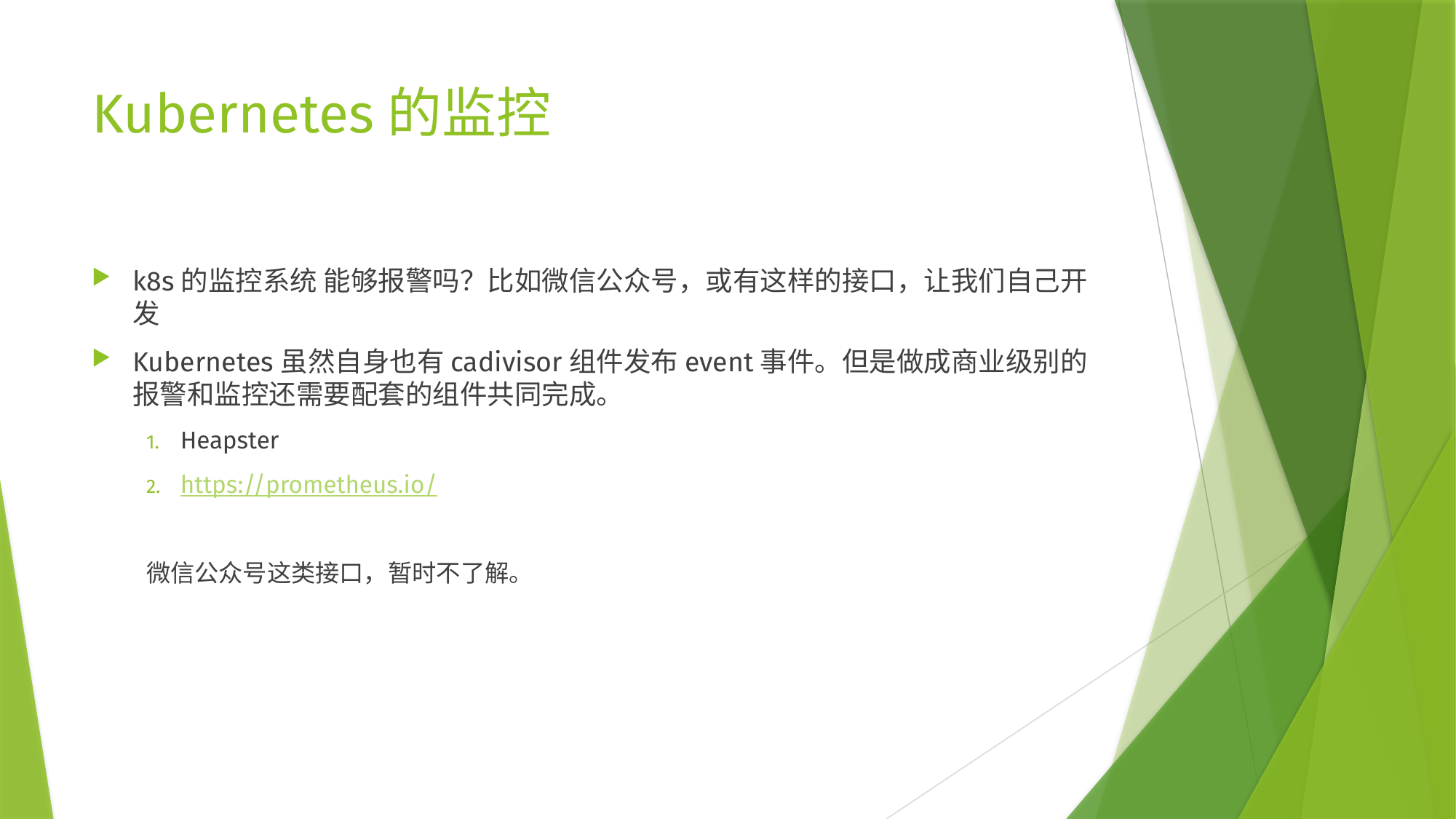

# Kubernetes的监控
k8s的监控系统 能够报警吗？比如微信公众号，或有这样的接口，让我们自己开发
Kubernetes虽然自身也有cadivisor组件发布event事件。但是做成商业级别的报警和监控还需要配套的组件共同完成。
Heapster
https://prometheus.io/

微信公众号这类接口，暂时不了解。